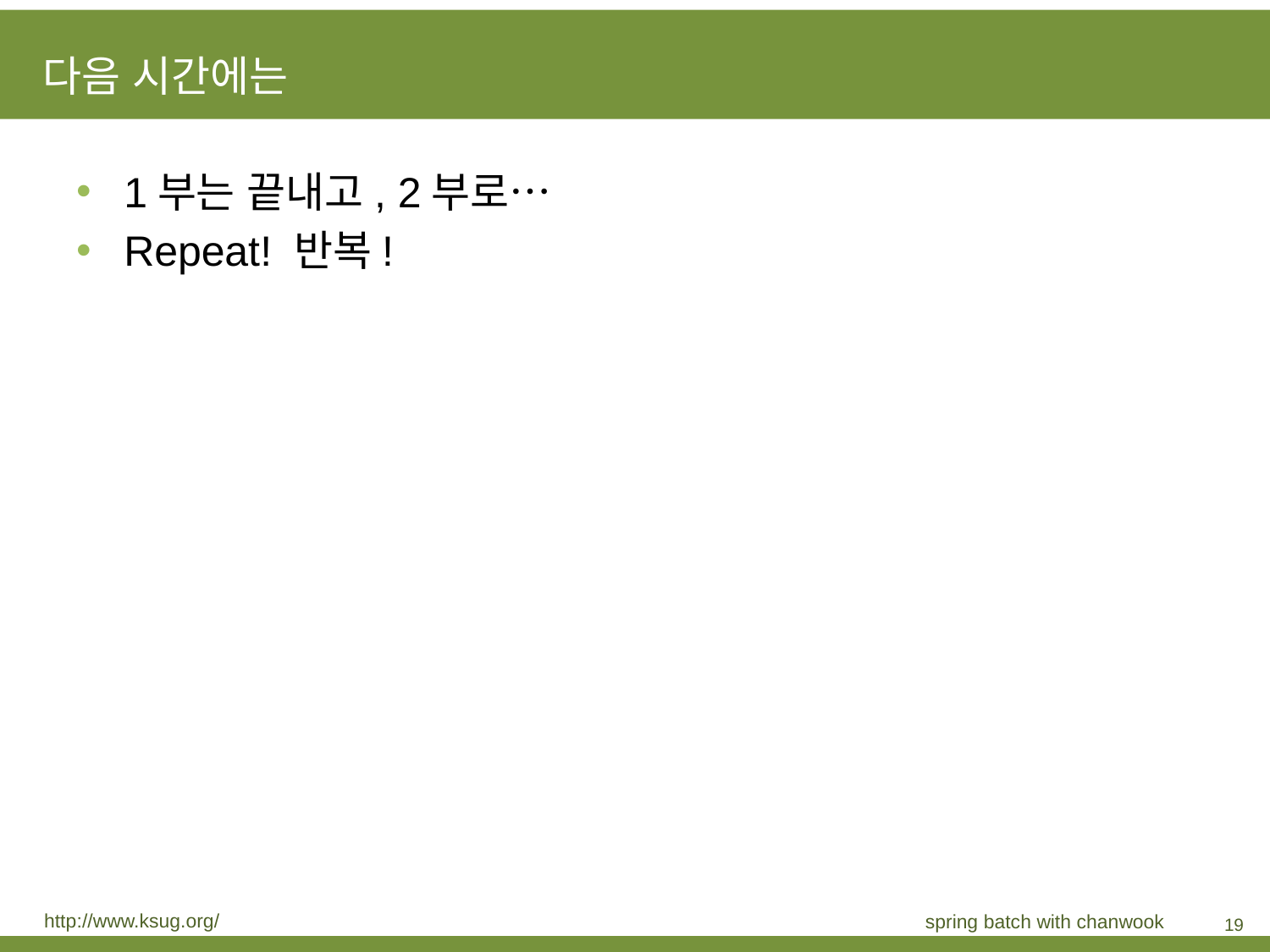

# 다음 시간에는
1부는 끝내고, 2부로…
Repeat! 반복!
http://www.ksug.org/
spring batch with chanwook
19